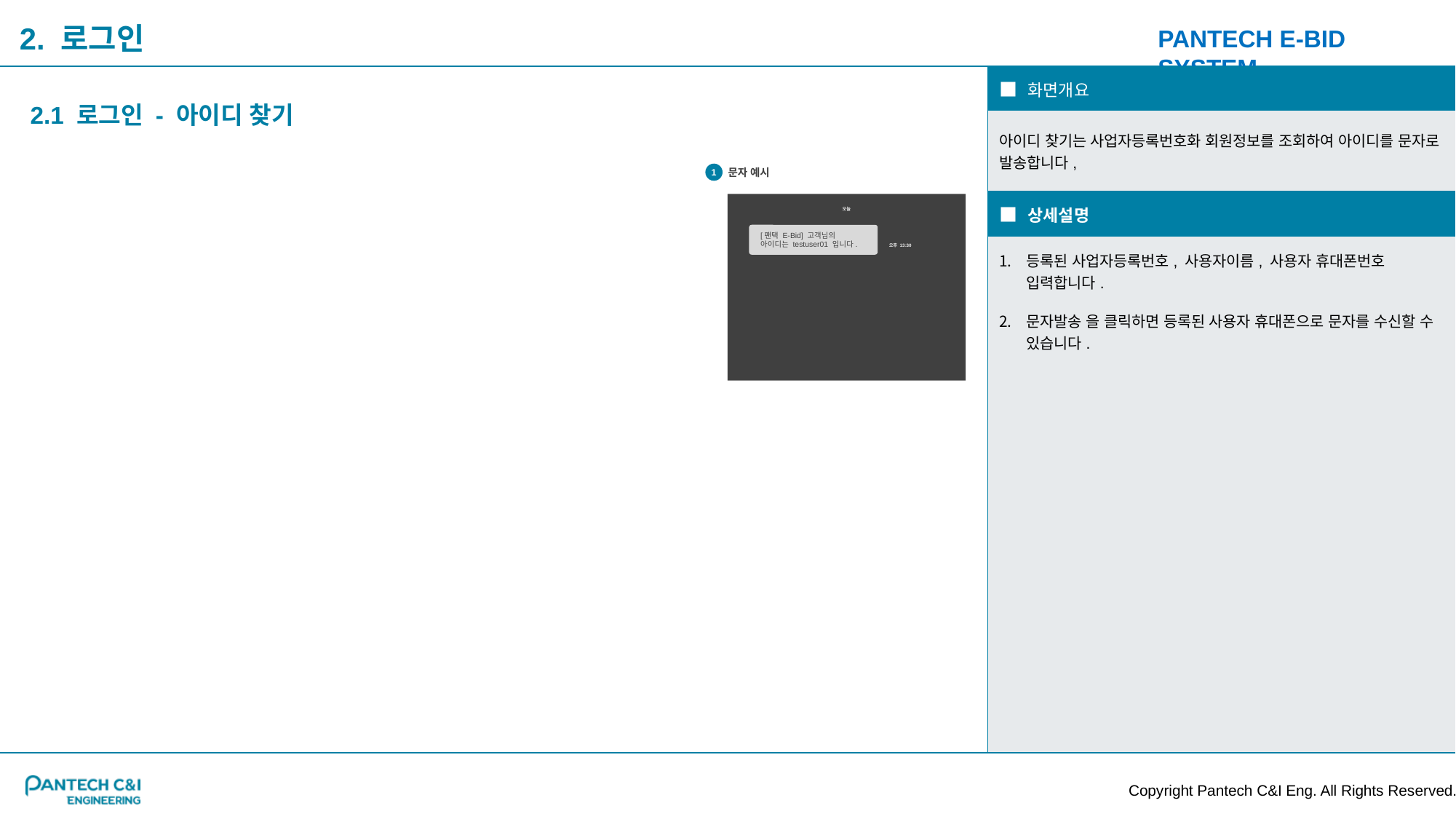

2. 로그인
| ■ 화면개요 |
| --- |
| 아이디 찾기는 사업자등록번호화 회원정보를 조회하여 아이디를 문자로 발송합니다, |
| ■ 상세설명 |
| 등록된 사업자등록번호, 사용자이름, 사용자 휴대폰번호 입력합니다. 문자발송 을 클릭하면 등록된 사용자 휴대폰으로 문자를 수신할 수 있습니다. |
2.1 로그인 - 아이디 찾기
문자 예시
1

오늘
오후 13:30
[팬택 E-Bid] 고객님의 아이디는 testuser01 입니다.